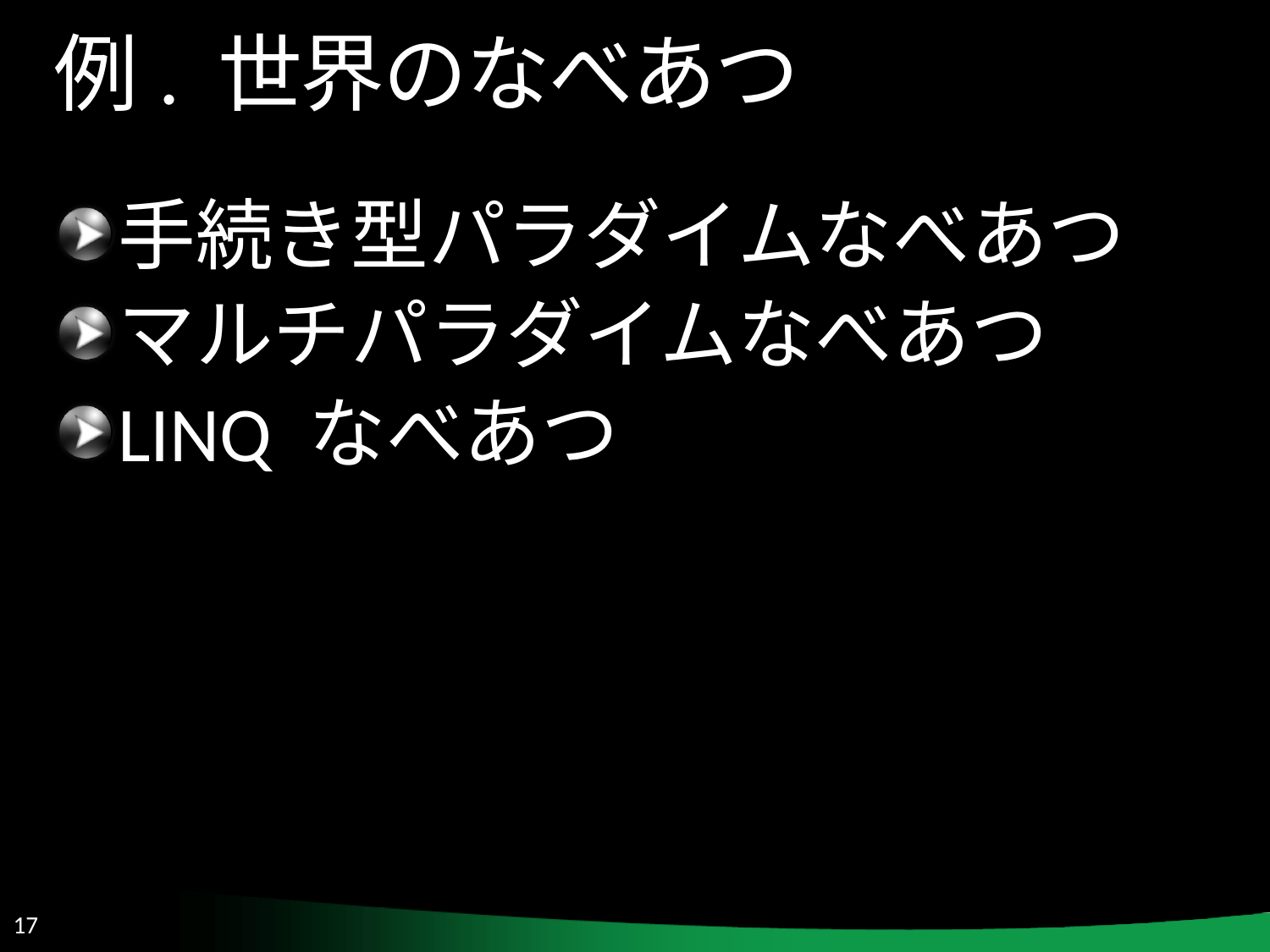

# 例. 世界のなべあつ
手続き型パラダイムなべあつ
マルチパラダイムなべあつ
LINQ なべあつ